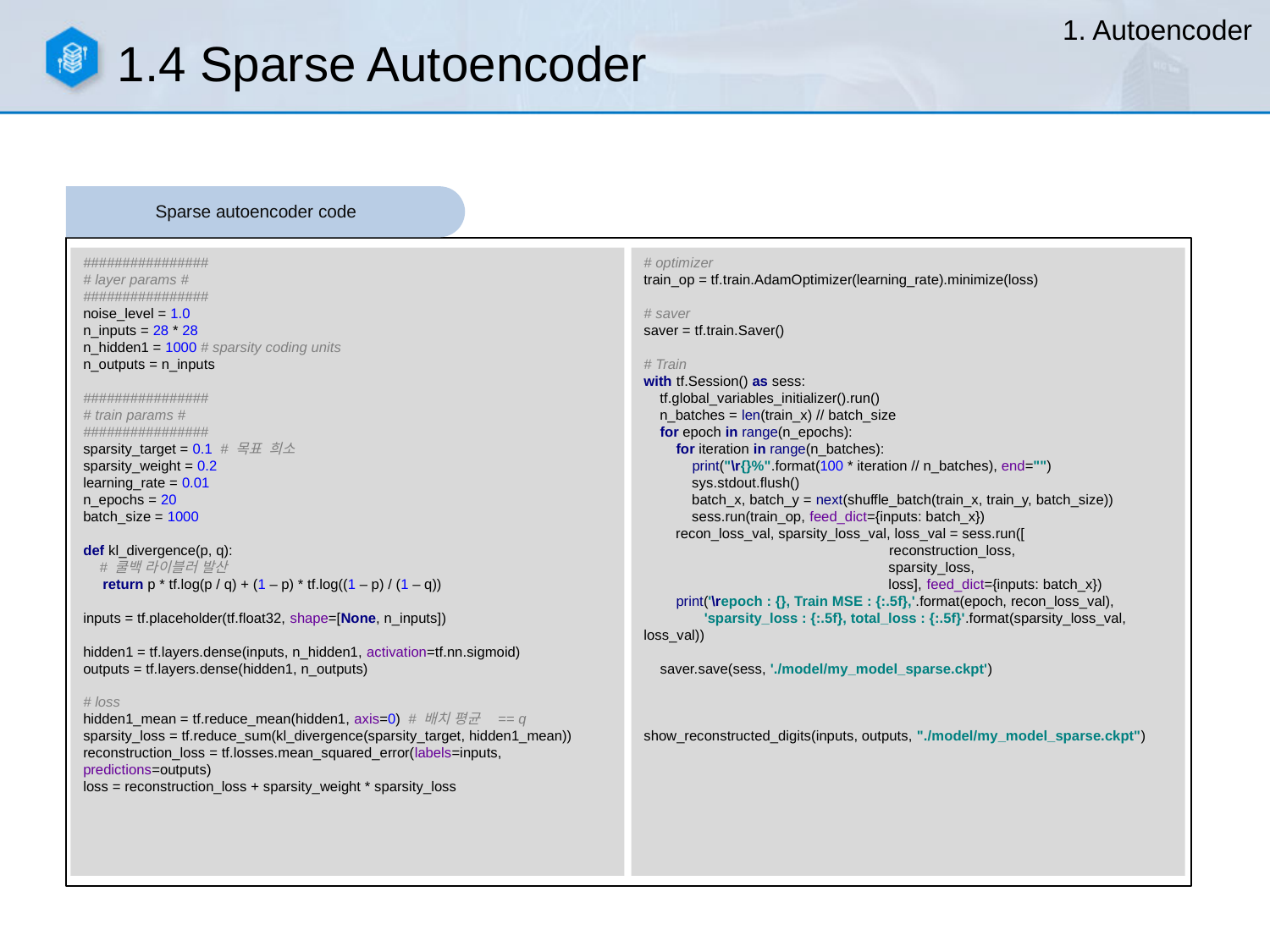

1. Autoencoder
1.4 Sparse Autoencoder

Sparse autoencoder code

################
# layer params #
################
noise_level = 1.0
n_inputs = 28 * 28
n_hidden1 = 1000 # sparsity coding units
n_outputs = n_inputs
################
# train params #
################
sparsity_target = 0.1  # 목표 희소
sparsity_weight = 0.2
learning_rate = 0.01
n_epochs = 20
batch_size = 1000
def kl_divergence(p, q):
    # 쿨백 라이블러 발산
    return p * tf.log(p / q) + (1 – p) * tf.log((1 – p) / (1 – q))
inputs = tf.placeholder(tf.float32, shape=[None, n_inputs])
hidden1 = tf.layers.dense(inputs, n_hidden1, activation=tf.nn.sigmoid)
outputs = tf.layers.dense(hidden1, n_outputs)
# loss
hidden1_mean = tf.reduce_mean(hidden1, axis=0)  # 배치 평균  == q
sparsity_loss = tf.reduce_sum(kl_divergence(sparsity_target, hidden1_mean))
reconstruction_loss = tf.losses.mean_squared_error(labels=inputs, predictions=outputs)
loss = reconstruction_loss + sparsity_weight * sparsity_loss
# optimizer train_op = tf.train.AdamOptimizer(learning_rate).minimize(loss) # saver saver = tf.train.Saver() # Train with tf.Session() as sess: tf.global_variables_initializer().run() n_batches = len(train_x) // batch_size for epoch in range(n_epochs): for iteration in range(n_batches): print("\r{}%".format(100 * iteration // n_batches), end="") sys.stdout.flush() batch_x, batch_y = next(shuffle_batch(train_x, train_y, batch_size)) sess.run(train_op, feed_dict={inputs: batch_x}) recon_loss_val, sparsity_loss_val, loss_val = sess.run([
                                                             reconstruction_loss,
                                                             sparsity_loss,
                                                             loss], feed_dict={inputs: batch_x})
        print('\repoch : {}, Train MSE : {:.5f},'.format(epoch, recon_loss_val),
               'sparsity_loss : {:.5f}, total_loss : {:.5f}'.format(sparsity_loss_val, loss_val))
    saver.save(sess, './model/my_model_sparse.ckpt')
show_reconstructed_digits(inputs, outputs, "./model/my_model_sparse.ckpt")